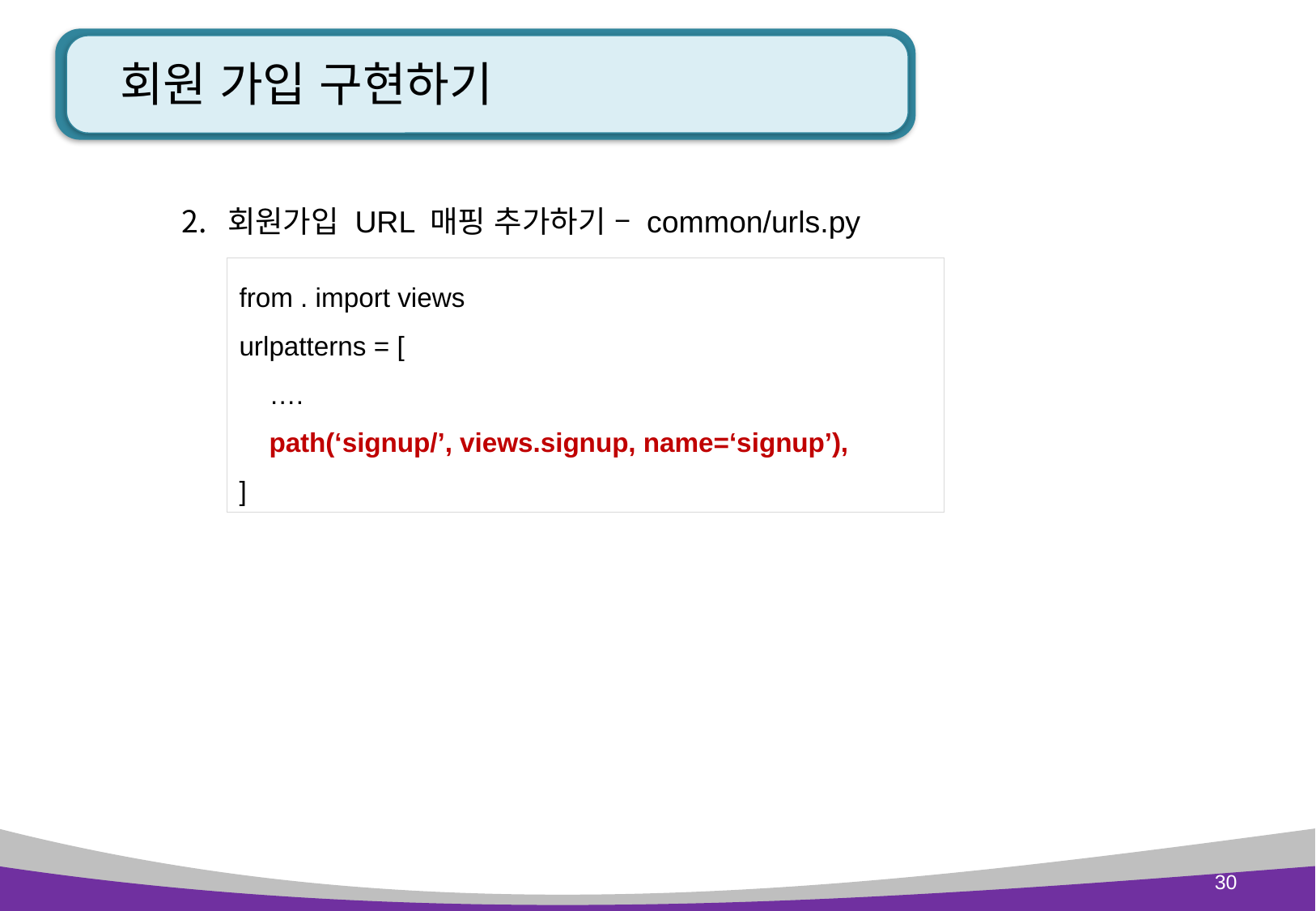

# 회원 가입 구현하기
회원가입 URL 매핑 추가하기 – common/urls.py
from . import views
urlpatterns = [
    ….
    path(‘signup/’, views.signup, name=‘signup’),
]
30